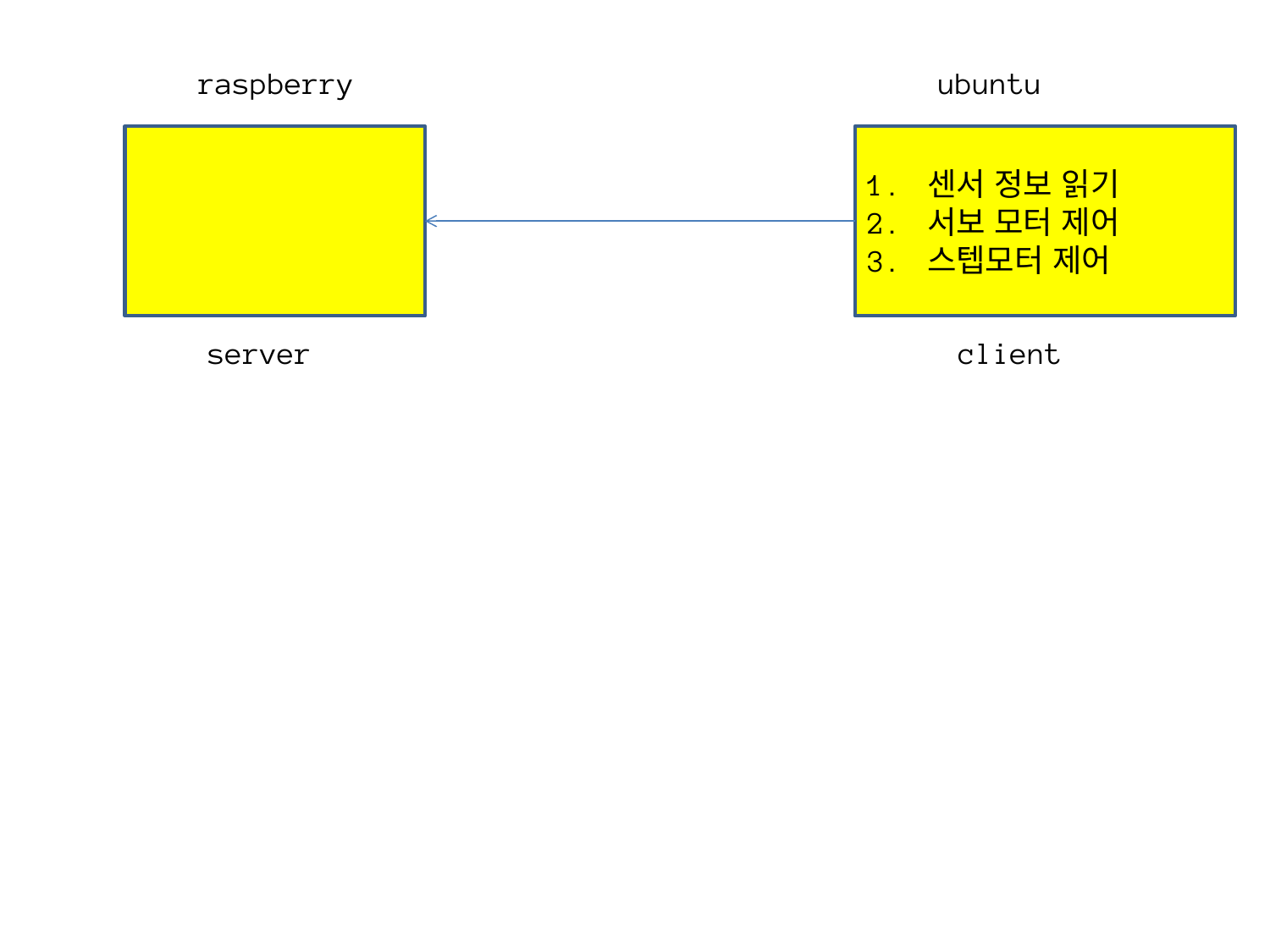

raspberry
ubuntu

1. 센서 정보 읽기
2. 서보 모터 제어
3. 스텝모터 제어
server
client